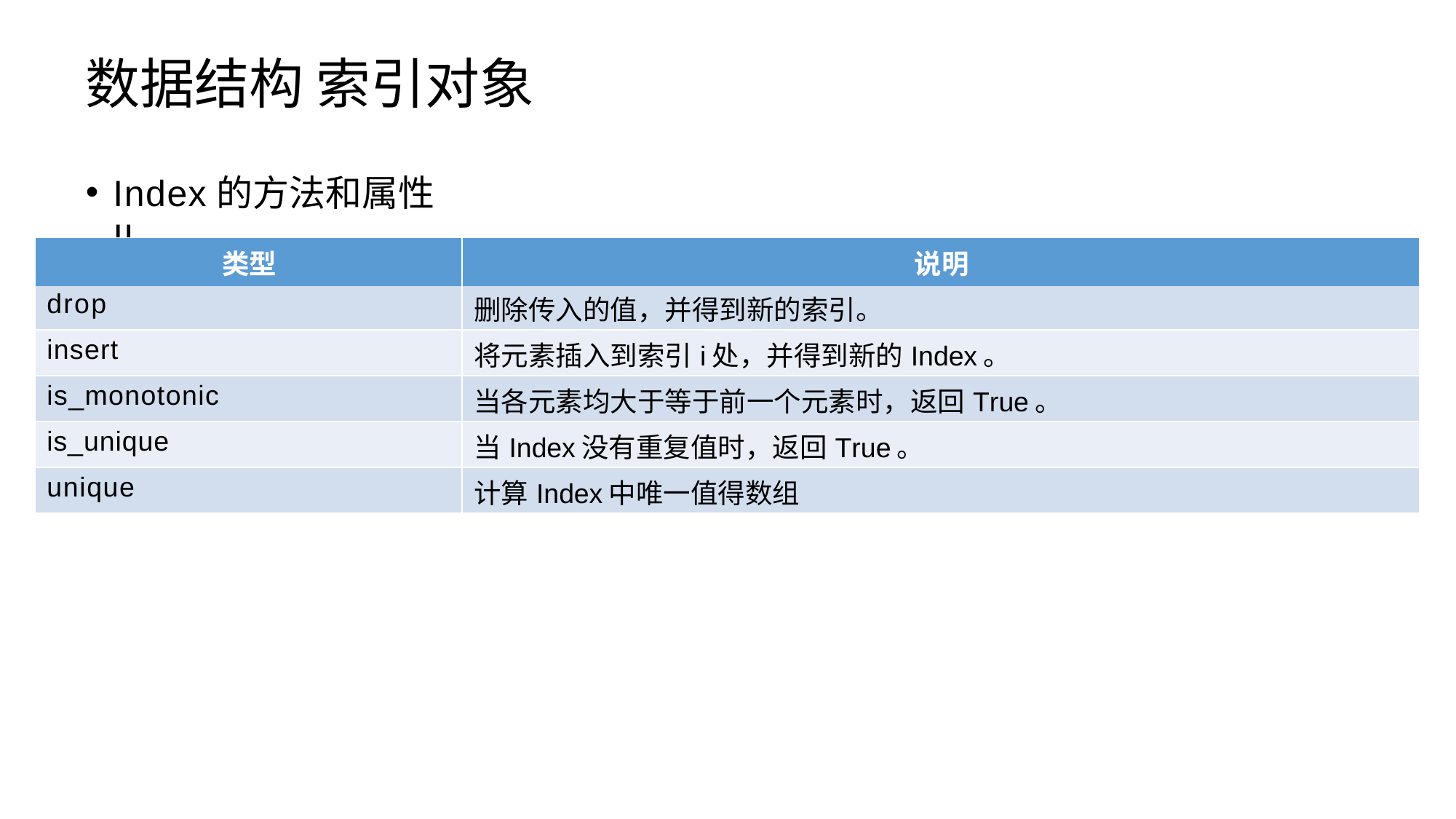

# 数据结构 索引对象
Index的方法和属性 II
| 类型 | 说明 |
| --- | --- |
| drop | 删除传入的值，并得到新的索引。 |
| insert | 将元素插入到索引i处，并得到新的Index。 |
| is\_monotonic | 当各元素均大于等于前一个元素时，返回True。 |
| is\_unique | 当Index没有重复值时，返回True。 |
| unique | 计算Index中唯一值得数组 |